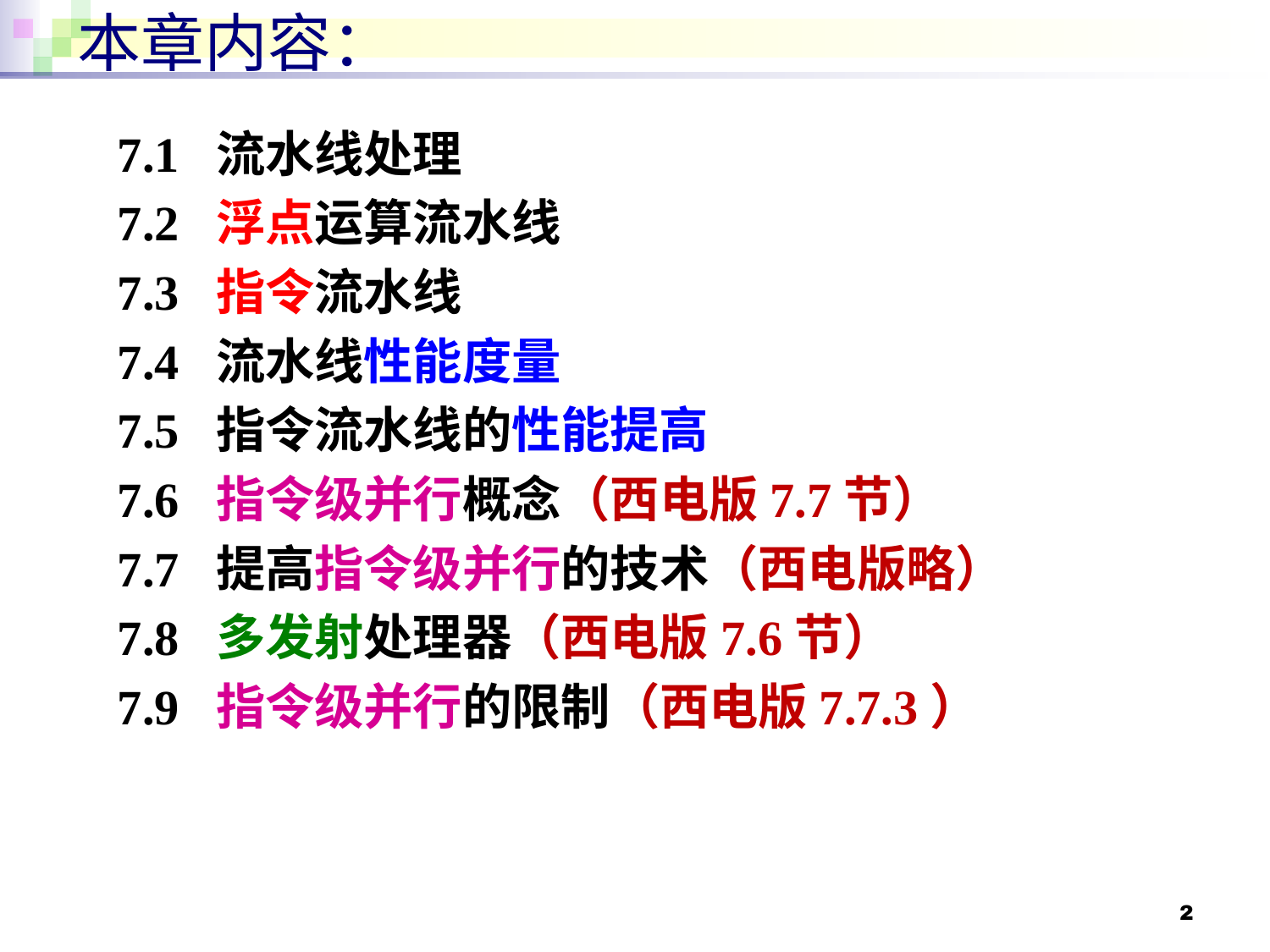

# 本章内容：
7.1  流水线处理
7.2  浮点运算流水线
7.3  指令流水线
7.4  流水线性能度量
7.5  指令流水线的性能提高
7.6  指令级并行概念（西电版7.7节）
7.7  提高指令级并行的技术（西电版略）
7.8  多发射处理器（西电版7.6节）
7.9  指令级并行的限制（西电版7.7.3）
2